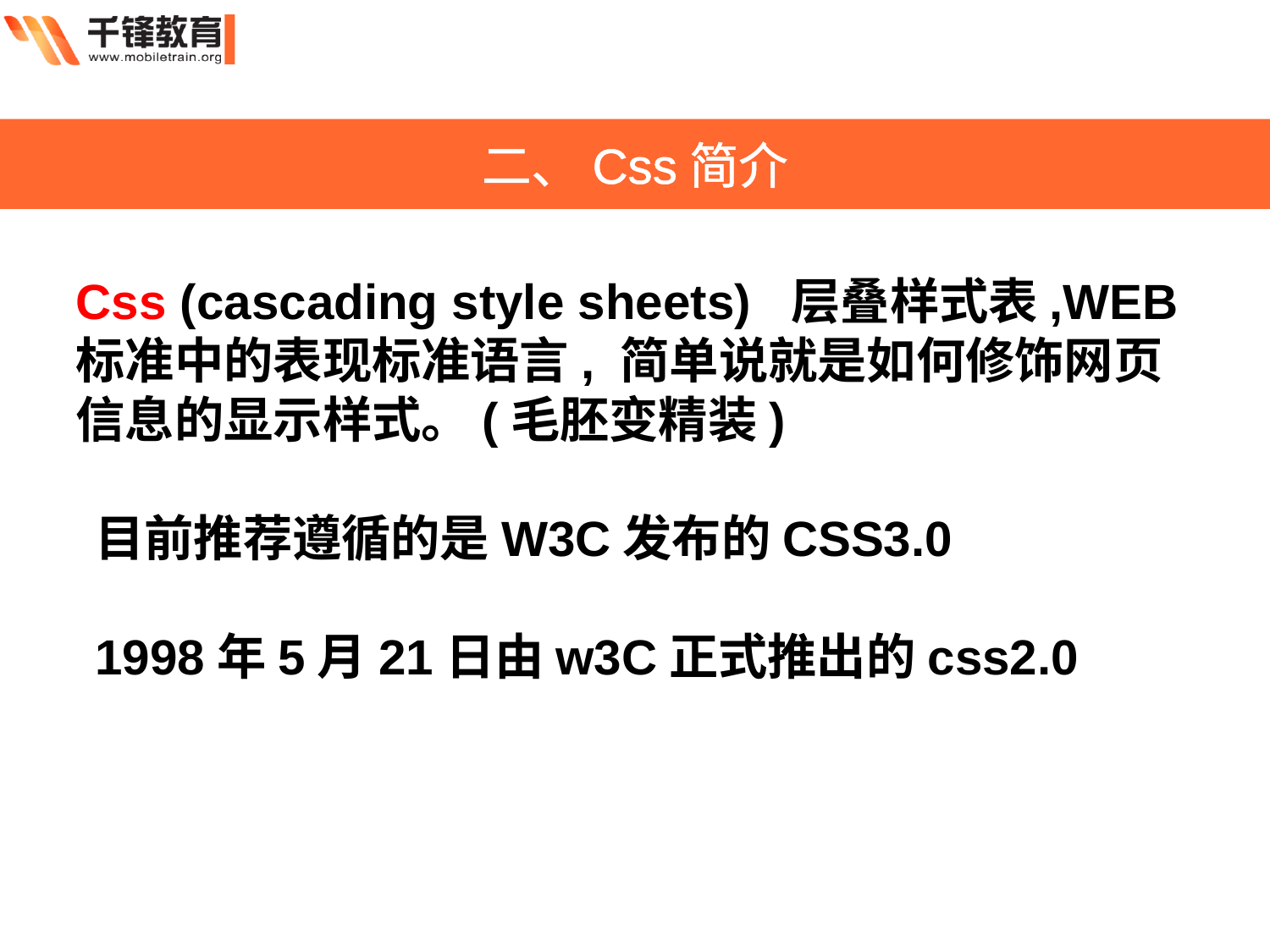

二、Css简介
Css (cascading style sheets)  层叠样式表,WEB标准中的表现标准语言, 简单说就是如何修饰网页信息的显示样式。(毛胚变精装)

目前推荐遵循的是W3C发布的CSS3.0

1998年5月21日由w3C正式推出的css2.0